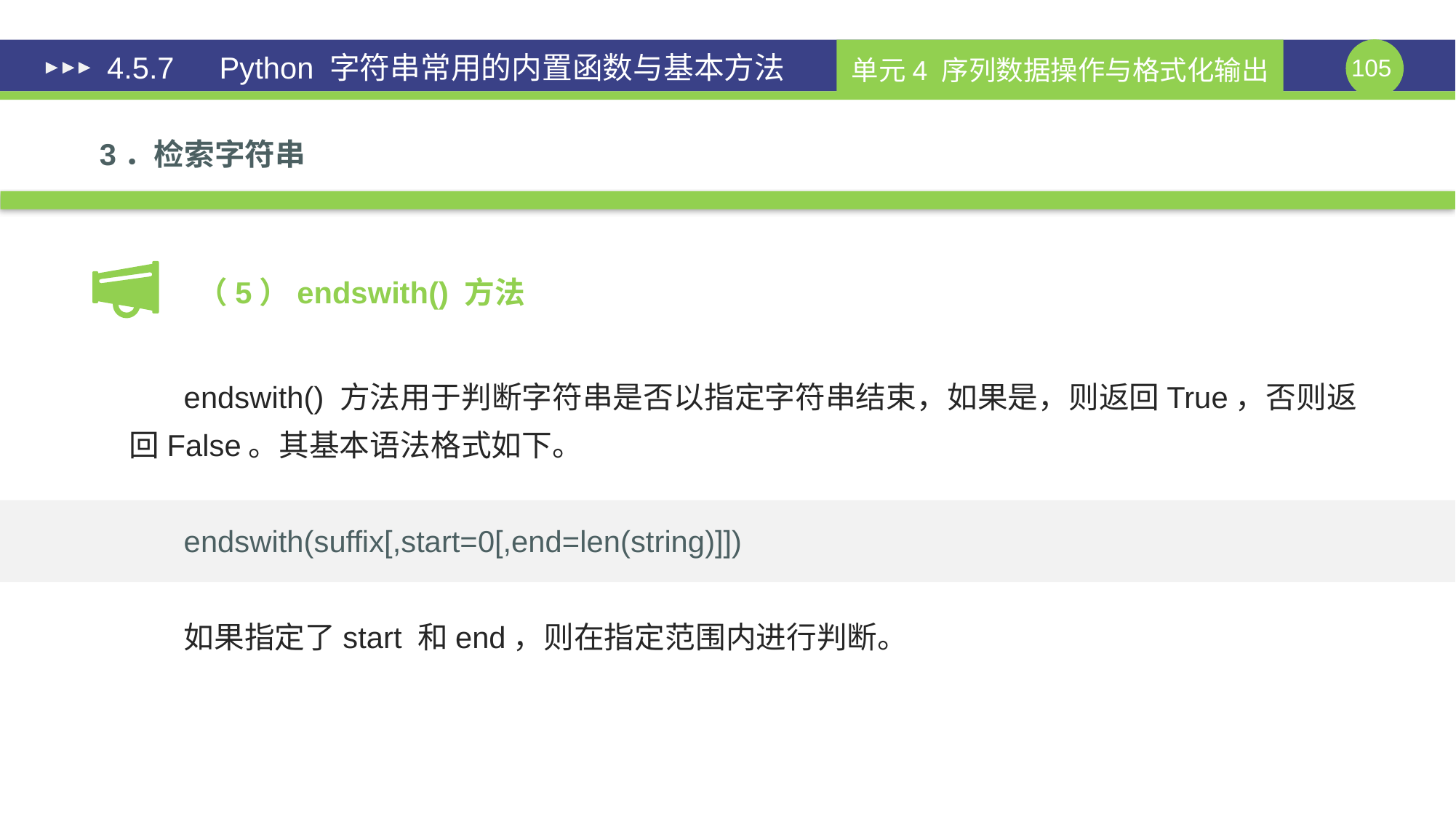

# 4.5.7　Python 字符串常用的内置函数与基本方法
3．检索字符串

（5）endswith() 方法
endswith() 方法用于判断字符串是否以指定字符串结束，如果是，则返回True，否则返回False。其基本语法格式如下。

endswith(suffix[,start=0[,end=len(string)]])

如果指定了start 和end，则在指定范围内进行判断。